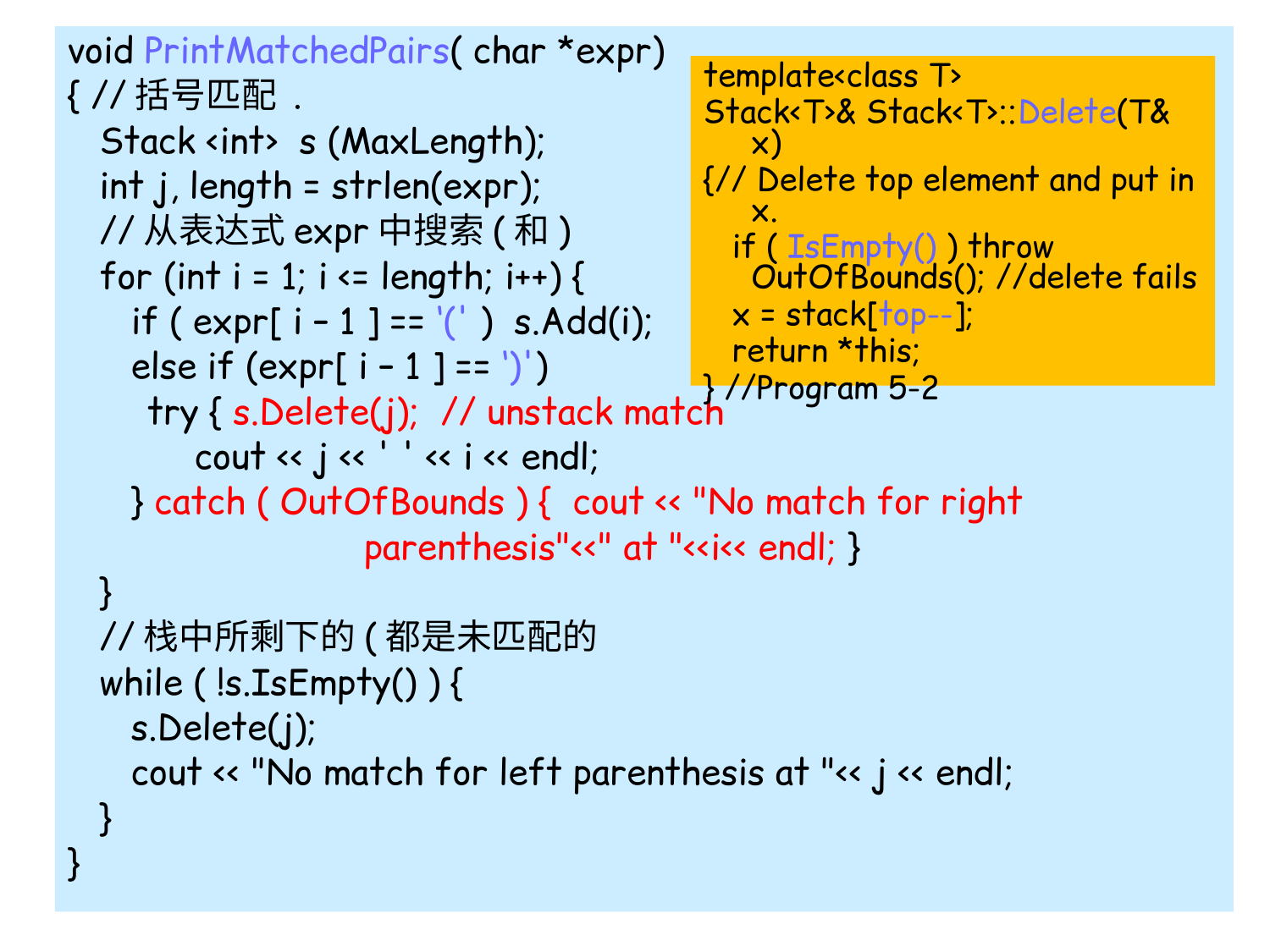

void PrintMatchedPairs( char *expr)
{ //括号匹配 .
   Stack <int>  s (MaxLength);
   int j, length = strlen(expr);
   //从表达式expr中搜索(和)
   for (int i = 1; i <= length; i++) {
      if ( expr[ i – 1 ] == ‘(' )  s.Add(i);
      else if (expr[ i – 1 ] == ‘)')
   	   try { s.Delete(j);  // unstack match
            cout << j << ' ' << i << endl;
      } catch ( OutOfBounds ) {  cout << "No match for right
                            parenthesis"<<" at "<<i<< endl; }
   }
   //栈中所剩下的(都是未匹配的
   while ( !s.IsEmpty() ) {
      s.Delete(j);
      cout << "No match for left parenthesis at "<< j << endl;
   }
}
# 5.4.1 括号匹配
template<class T>
Stack<T>& Stack<T>::Delete(T& x)
{// Delete top element and put in x.
   if ( IsEmpty() ) throw OutOfBounds(); //delete fails
   x = stack[top--];
   return *this;
} //Program 5-2

21